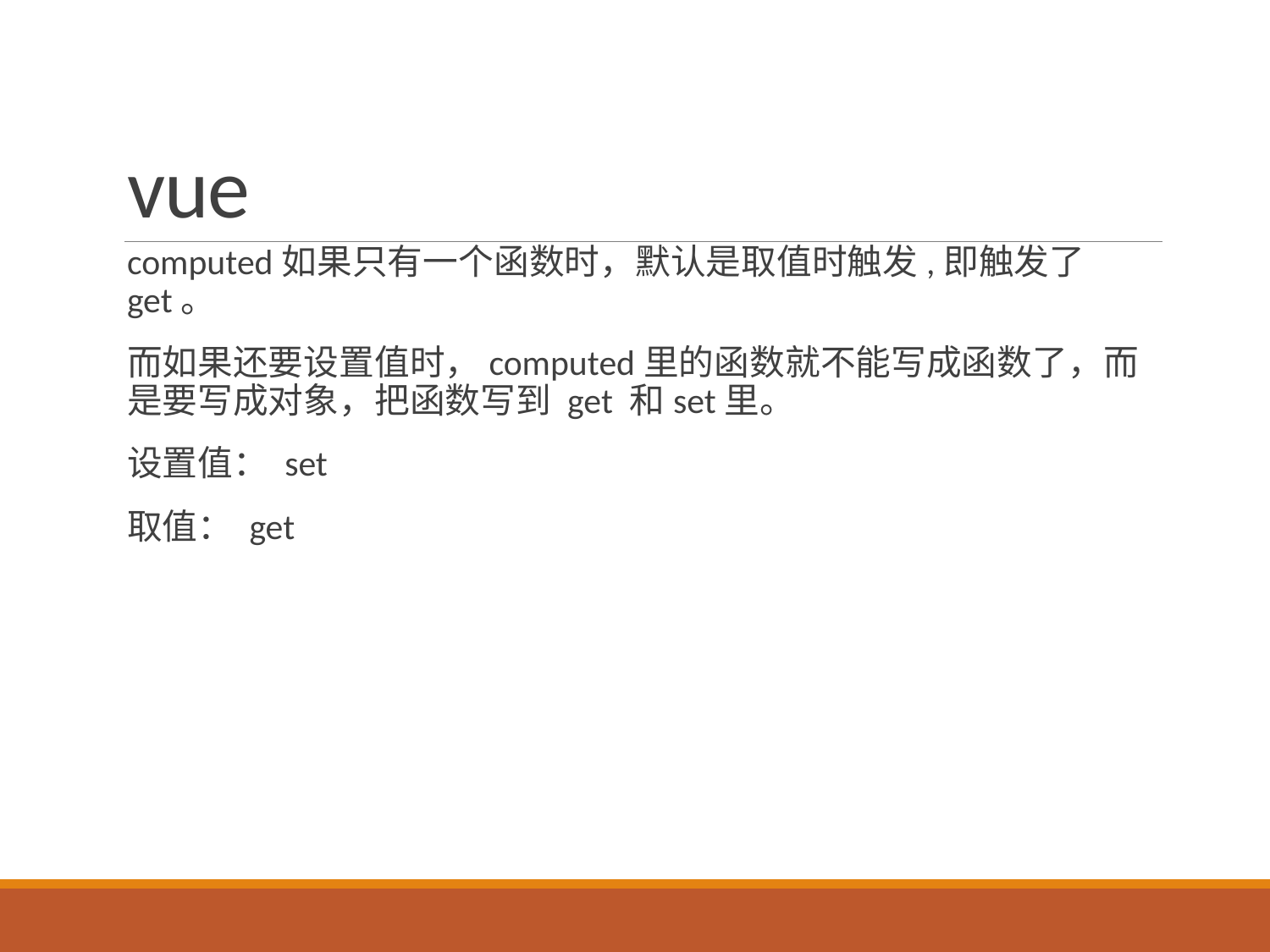

# vue
computed如果只有一个函数时，默认是取值时触发,即触发了get。
而如果还要设置值时，computed里的函数就不能写成函数了，而是要写成对象，把函数写到 get 和set里。
设置值： set
取值： get